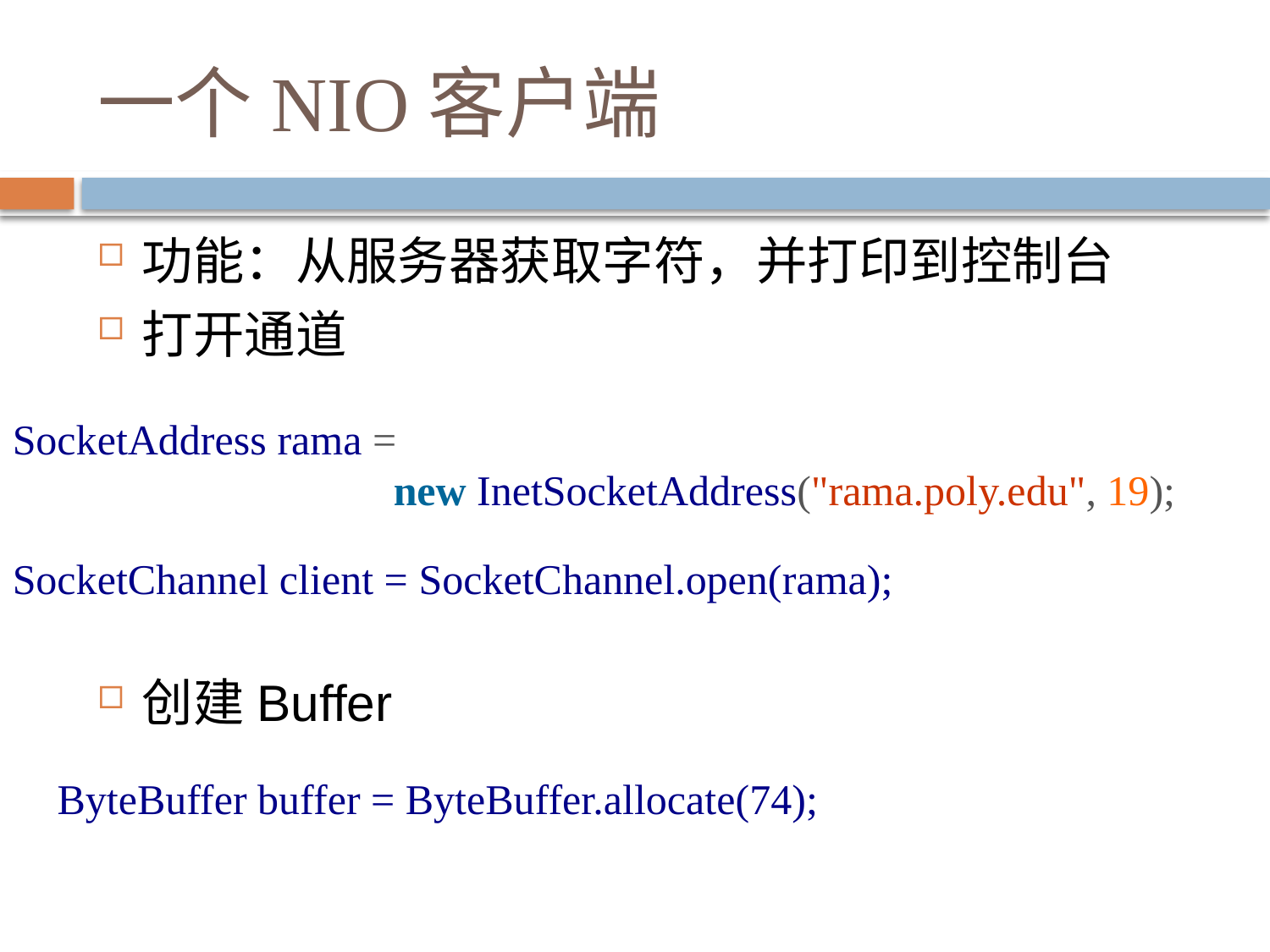

# 一个NIO客户端
功能：从服务器获取字符，并打印到控制台
打开通道

创建Buffer

SocketAddress rama =
                                    new InetSocketAddress("rama.poly.edu", 19);

SocketChannel client = SocketChannel.open(rama);
ByteBuffer buffer = ByteBuffer.allocate(74);